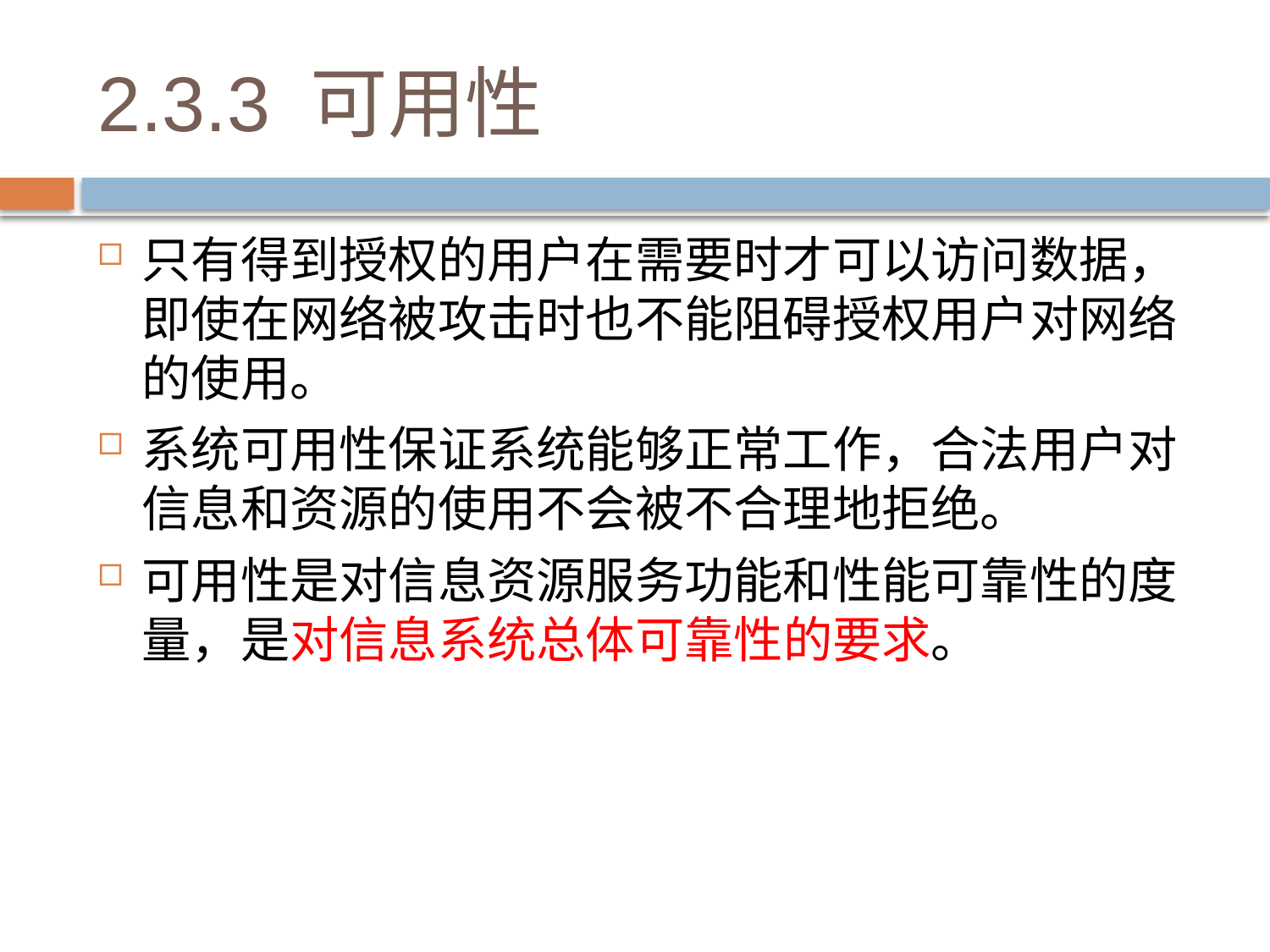

# 2.3.3 可用性
只有得到授权的用户在需要时才可以访问数据，即使在网络被攻击时也不能阻碍授权用户对网络的使用。
系统可用性保证系统能够正常工作，合法用户对信息和资源的使用不会被不合理地拒绝。
可用性是对信息资源服务功能和性能可靠性的度量，是对信息系统总体可靠性的要求。